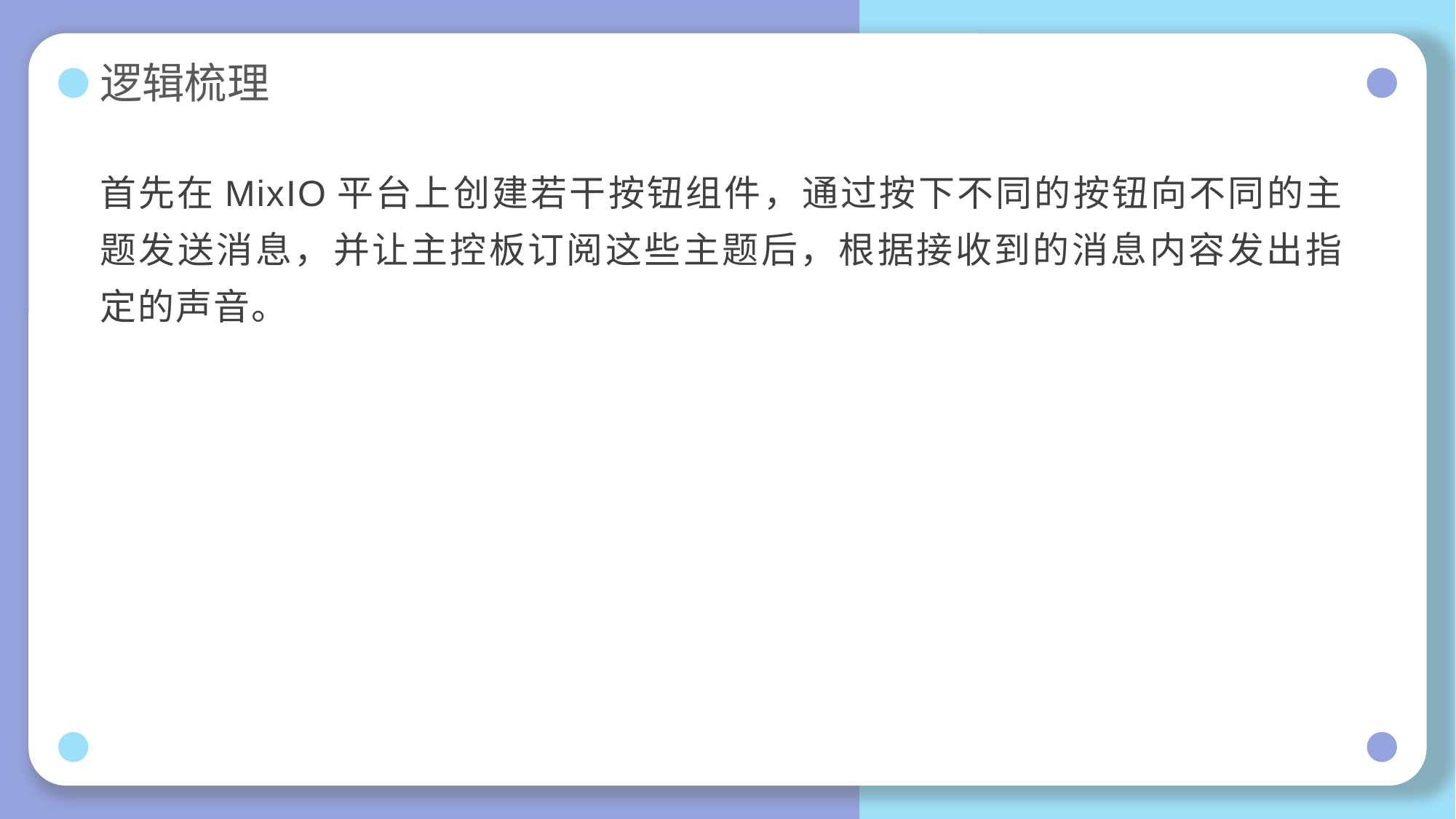

# 逻辑梳理
首先在MixIO平台上创建若干按钮组件，通过按下不同的按钮向不同的主题发送消息，并让主控板订阅这些主题后，根据接收到的消息内容发出指定的声音。